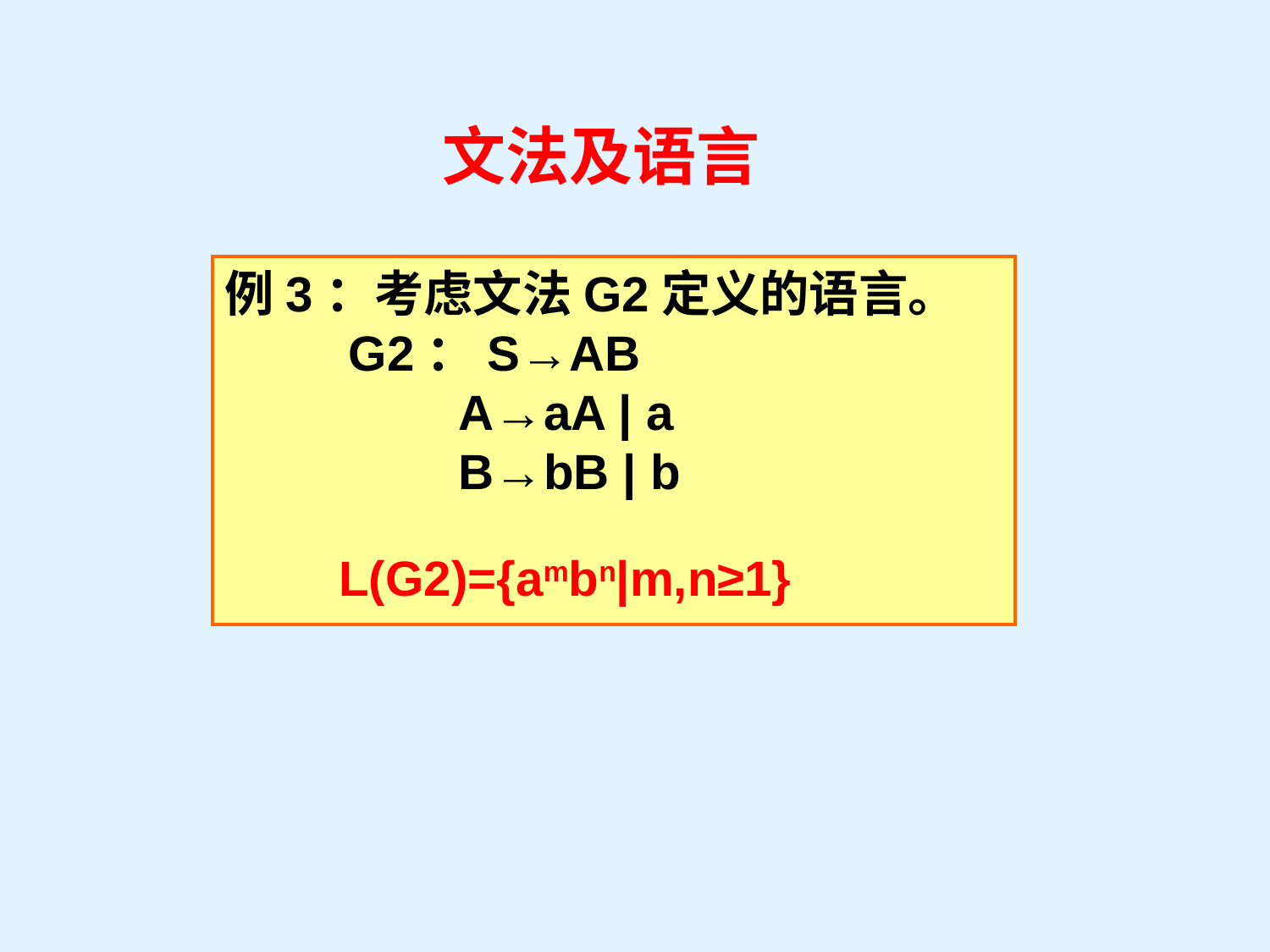

文法及语言
例3：考虑文法G2定义的语言。
         G2：S→AB
                 A→aA | a
                 B→bB | b

L(G2)={ambn|m,n≥1}